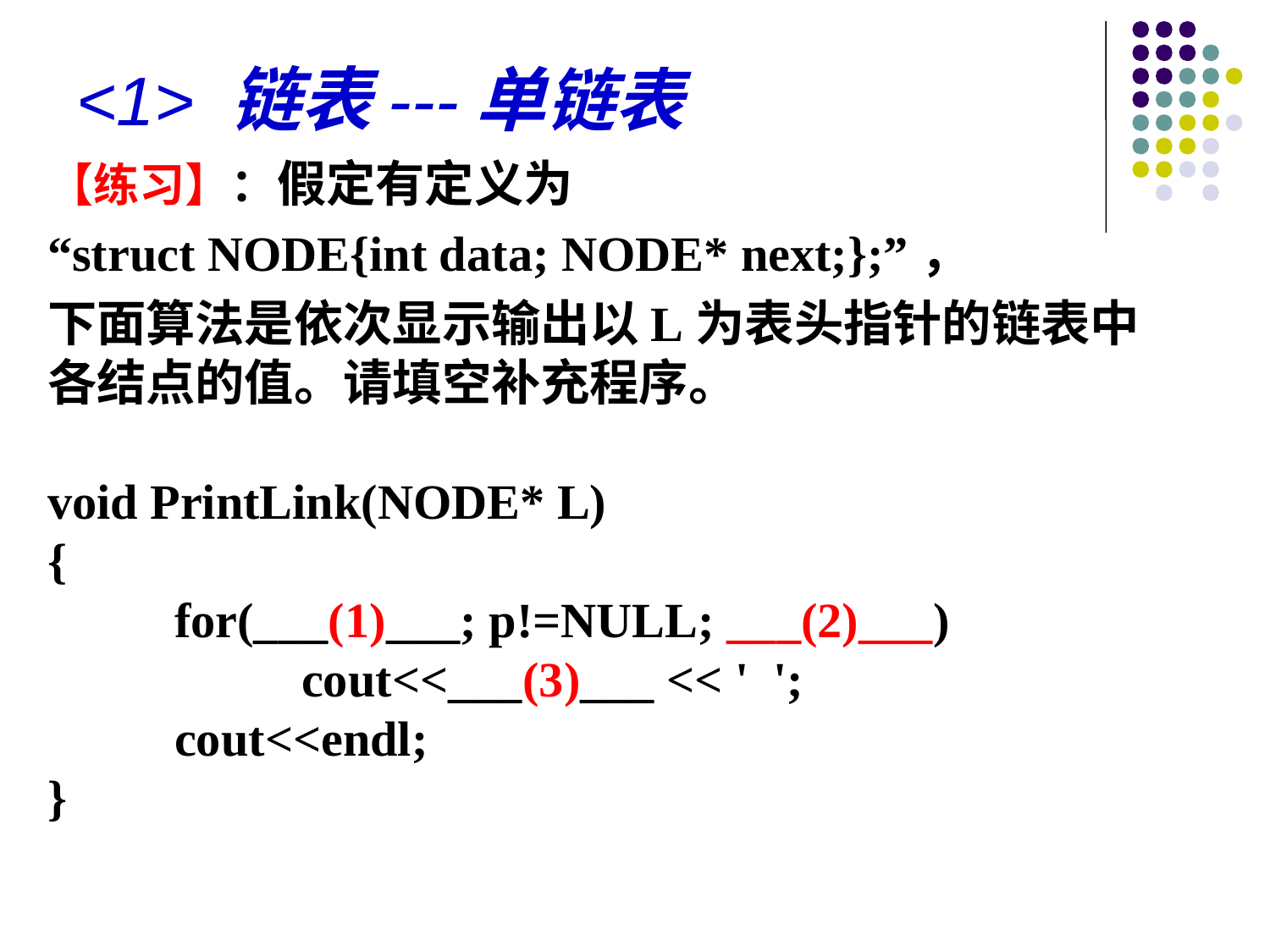

# <1> 链表---单链表
【练习】：假定有定义为
“struct NODE{int data; NODE* next;};”，
下面算法是依次显示输出以L为表头指针的链表中各结点的值。请填空补充程序。

void PrintLink(NODE* L)
{
	for(___(1)___; p!=NULL; ___(2)___)
		cout<<___(3)___ << '  ';
	cout<<endl;
}